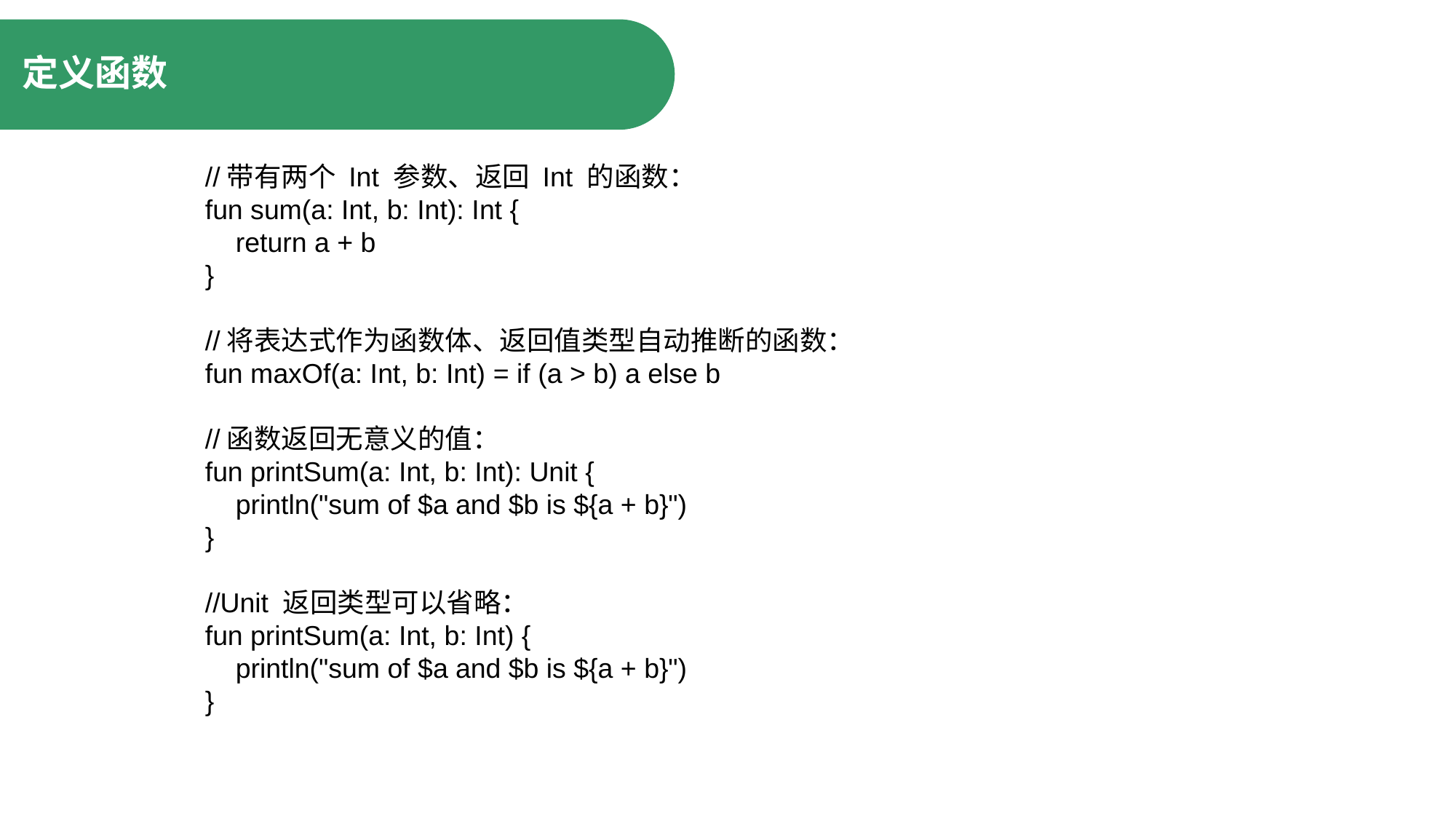

定义函数
//带有两个 Int 参数、返回 Int 的函数：
fun sum(a: Int, b: Int): Int {
    return a + b
}

//将表达式作为函数体、返回值类型自动推断的函数：
fun maxOf(a: Int, b: Int) = if (a > b) a else b

//函数返回无意义的值：
fun printSum(a: Int, b: Int): Unit {
    println("sum of $a and $b is ${a + b}")
}

//Unit 返回类型可以省略：
fun printSum(a: Int, b: Int) {
    println("sum of $a and $b is ${a + b}")
}